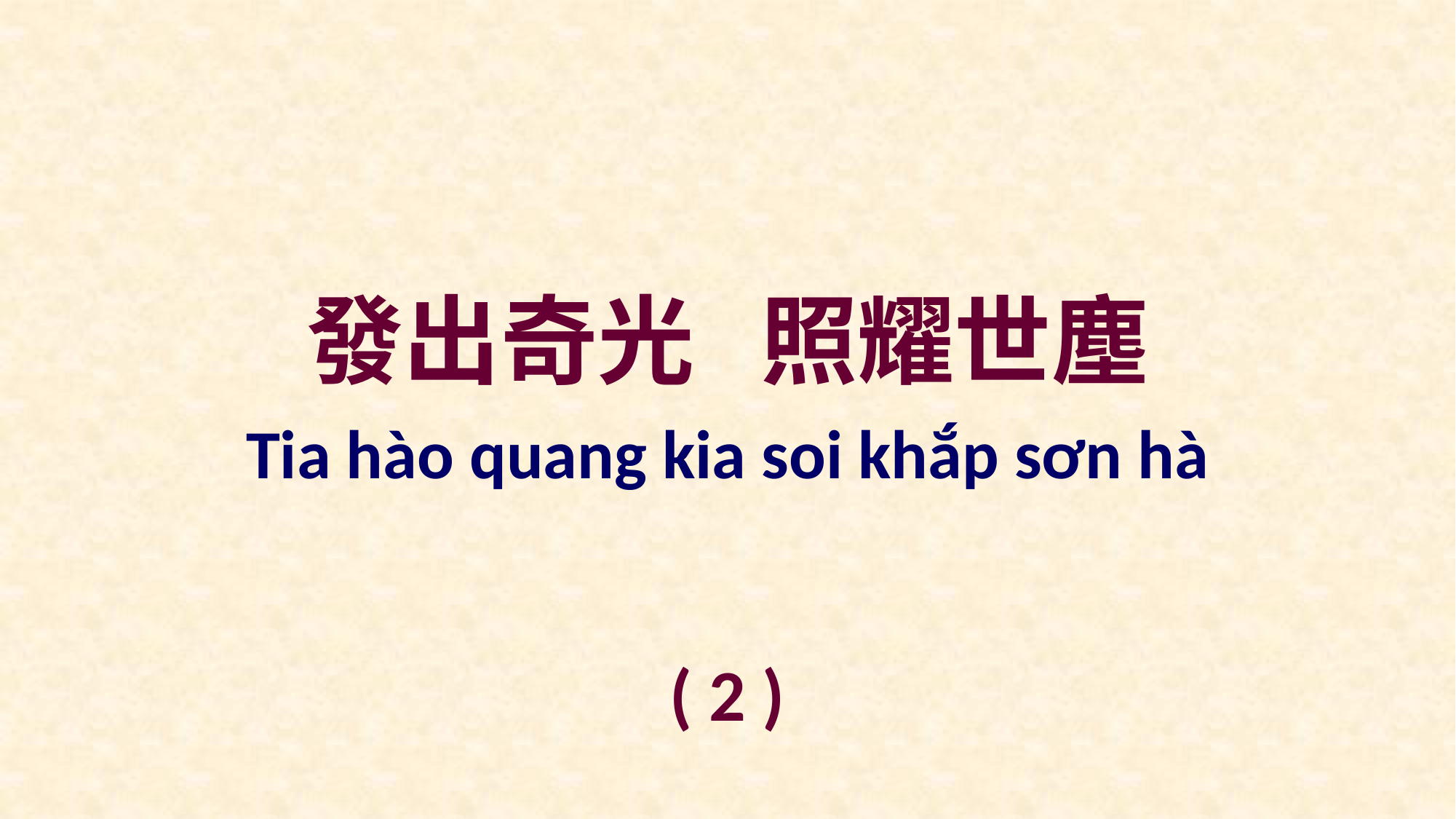

發出奇光   照耀世塵
Tia hào quang kia soi khắp sơn hà
( 2 )